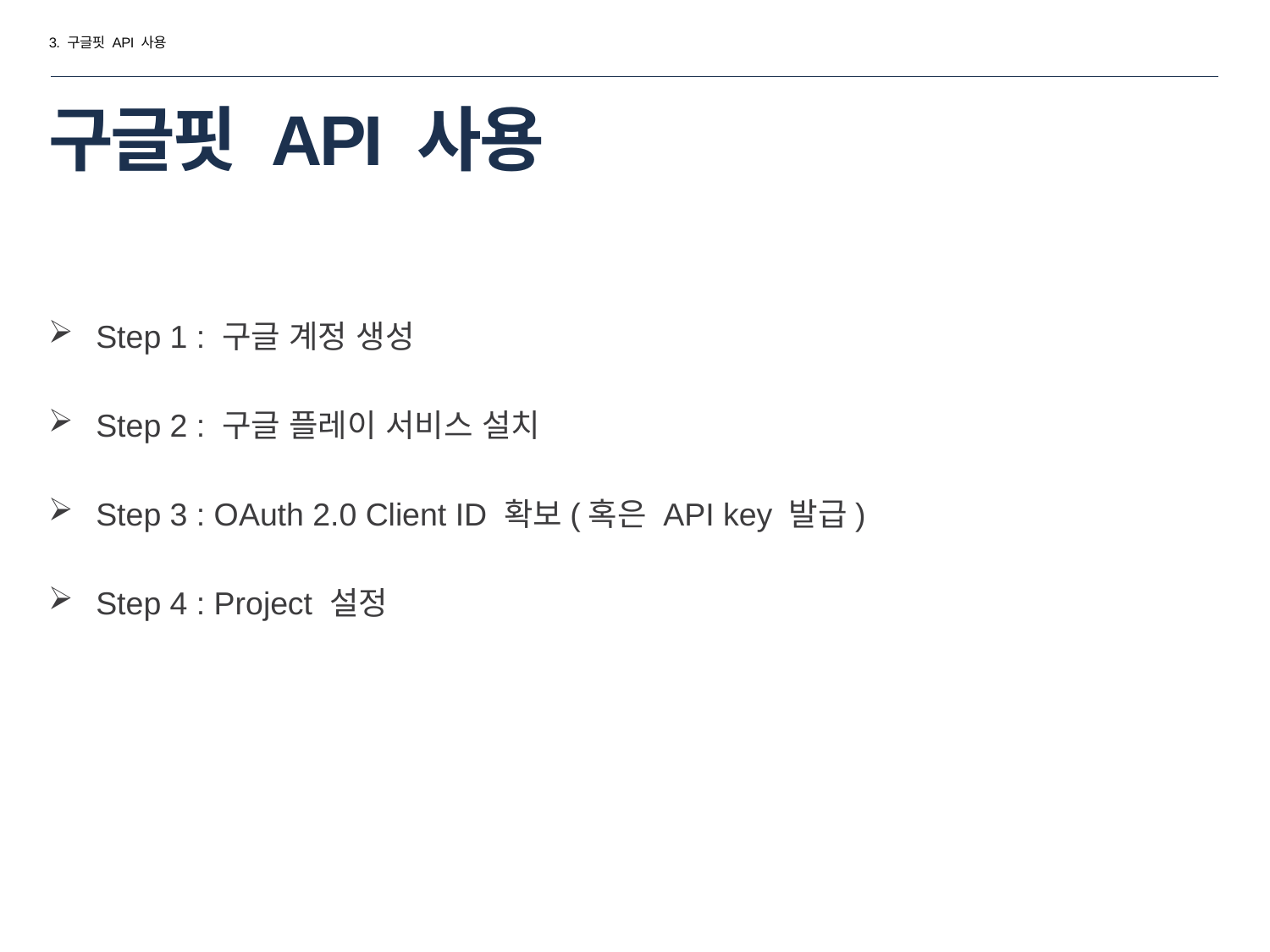

3. 구글핏 API 사용
# 구글핏 API 사용
Step 1 : 구글 계정 생성

Step 2 : 구글 플레이 서비스 설치

Step 3 : OAuth 2.0 Client ID 확보(혹은 API key 발급)

Step 4 : Project 설정